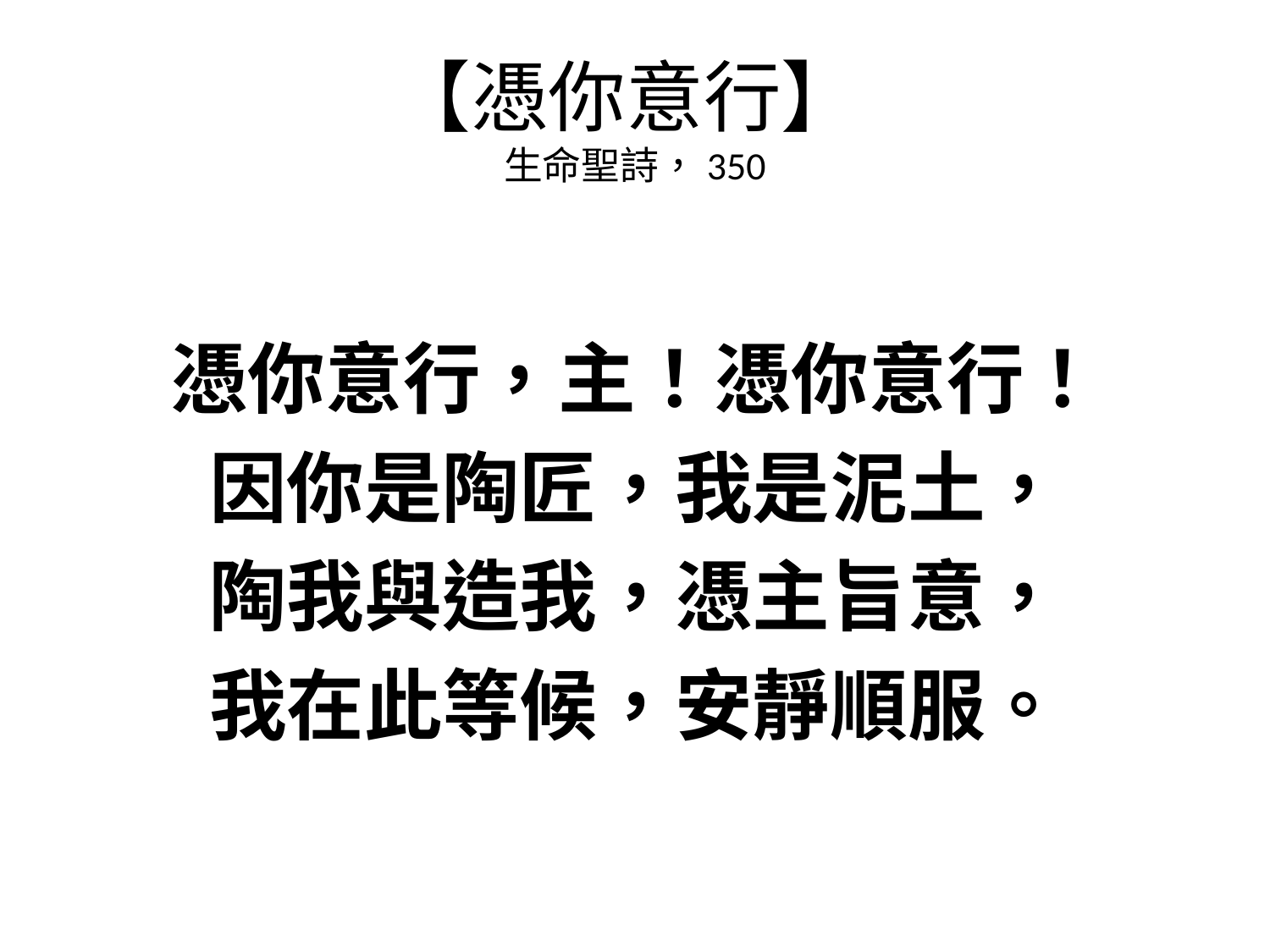

# 【憑你意行】 生命聖詩，350
憑你意行，主！憑你意行！
因你是陶匠，我是泥土，
陶我與造我，憑主旨意，
我在此等候，安靜順服。